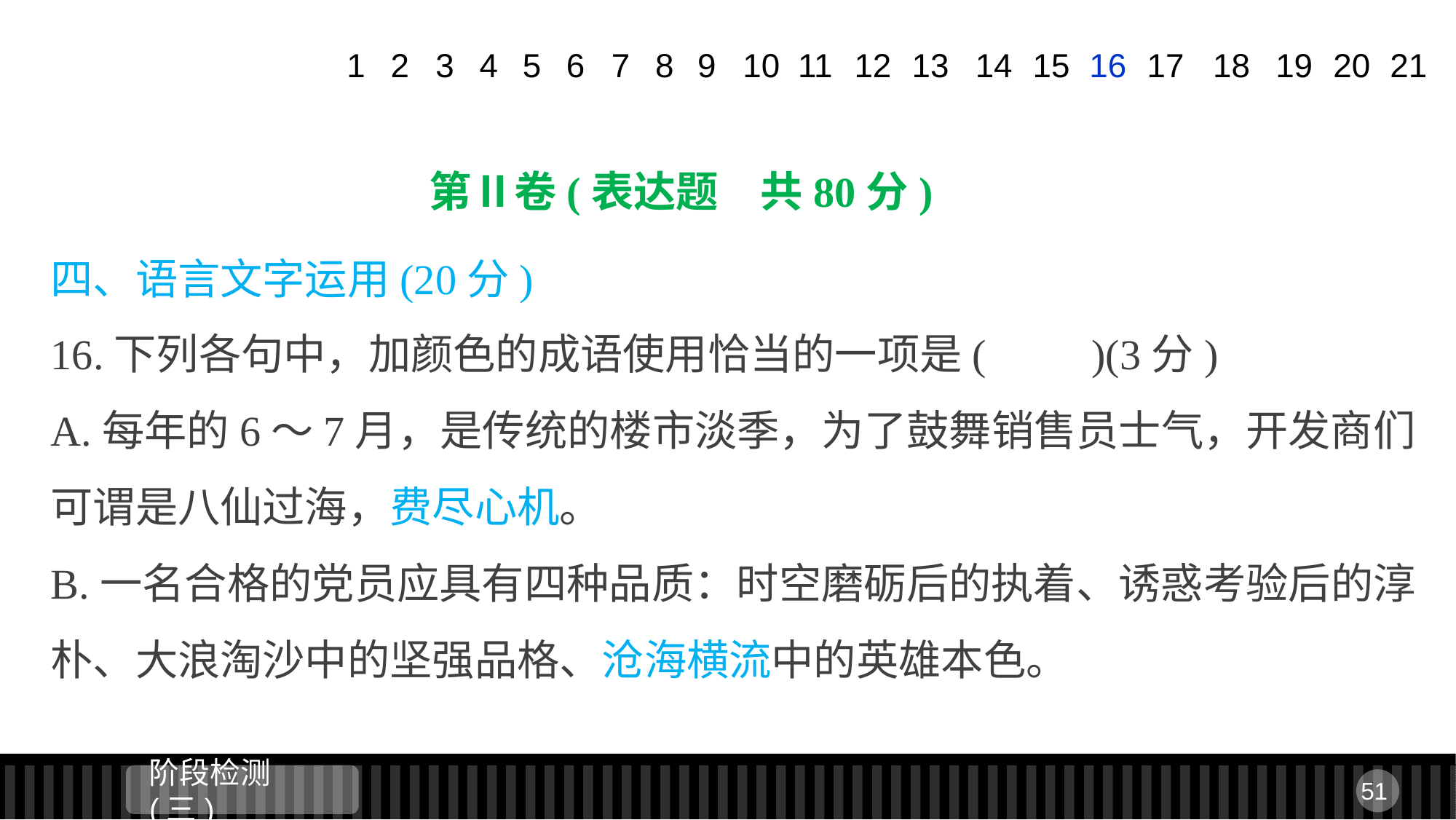

1
2
3
4
5
6
7
8
9
11
12
13
14
15
16
17
18
19
20
21
10
第Ⅱ卷(表达题　共80分)
四、语言文字运用(20分)
16.下列各句中，加颜色的成语使用恰当的一项是(　　)(3分)
A.每年的6～7月，是传统的楼市淡季，为了鼓舞销售员士气，开发商们可谓是八仙过海，费尽心机。
B.一名合格的党员应具有四种品质：时空磨砺后的执着、诱惑考验后的淳朴、大浪淘沙中的坚强品格、沧海横流中的英雄本色。